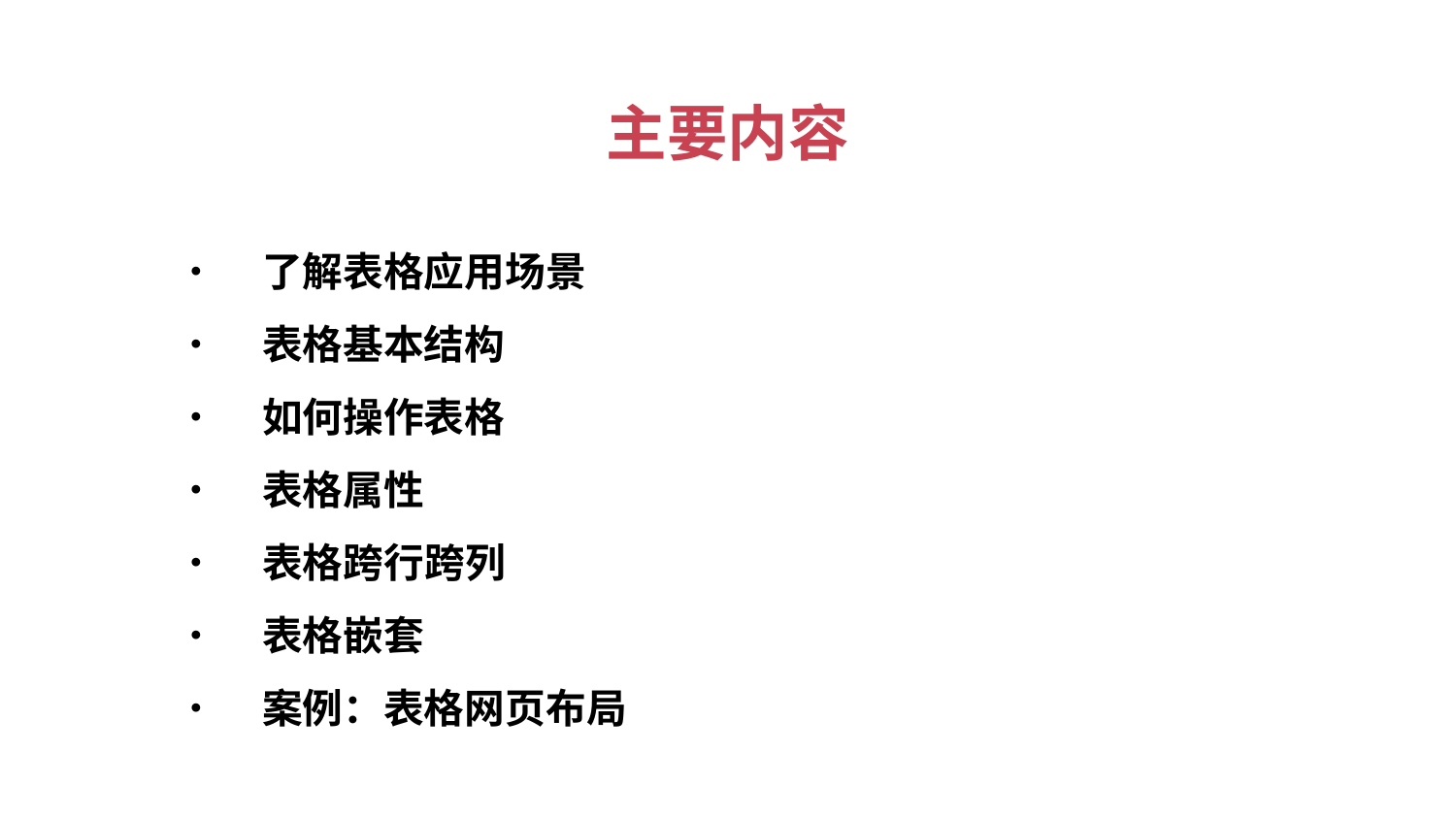

主要内容
•    了解表格应用场景
•    表格基本结构
•    如何操作表格
•    表格属性
•    表格跨行跨列
•    表格嵌套
•    案例：表格网页布局